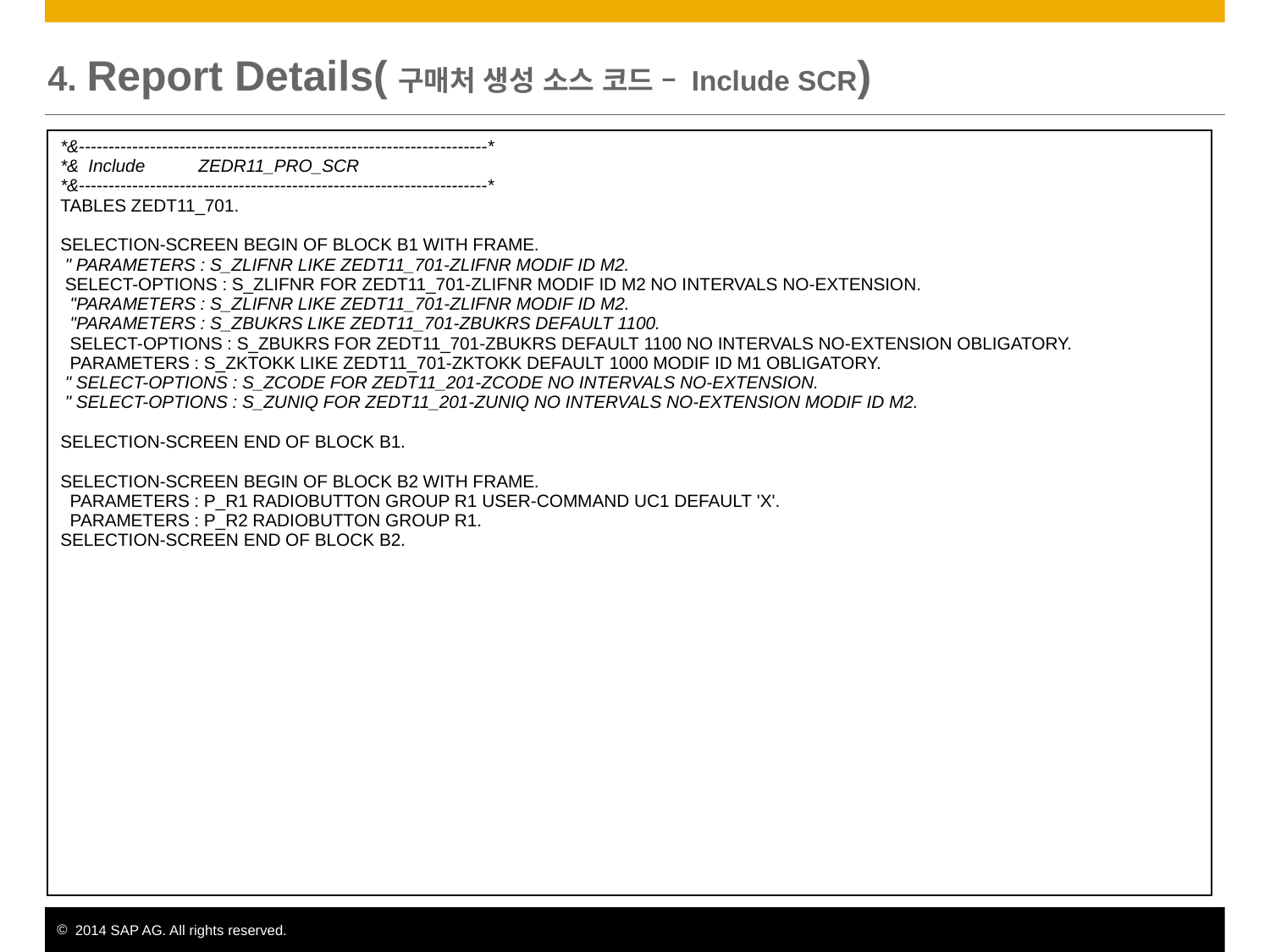

# 4. Report Details(구매처 생성 소스 코드 – Include SCR)
| \*&---------------------------------------------------------------------\* \*&  Include           ZEDR11\_PRO\_SCR \*&---------------------------------------------------------------------\* TABLES ZEDT11\_701. SELECTION-SCREEN BEGIN OF BLOCK B1 WITH FRAME.  " PARAMETERS : S\_ZLIFNR LIKE ZEDT11\_701-ZLIFNR MODIF ID M2.  SELECT-OPTIONS : S\_ZLIFNR FOR ZEDT11\_701-ZLIFNR MODIF ID M2 NO INTERVALS NO-EXTENSION.   "PARAMETERS : S\_ZLIFNR LIKE ZEDT11\_701-ZLIFNR MODIF ID M2.   "PARAMETERS : S\_ZBUKRS LIKE ZEDT11\_701-ZBUKRS DEFAULT 1100.   SELECT-OPTIONS : S\_ZBUKRS FOR ZEDT11\_701-ZBUKRS DEFAULT 1100 NO INTERVALS NO-EXTENSION OBLIGATORY.   PARAMETERS : S\_ZKTOKK LIKE ZEDT11\_701-ZKTOKK DEFAULT 1000 MODIF ID M1 OBLIGATORY.  " SELECT-OPTIONS : S\_ZCODE FOR ZEDT11\_201-ZCODE NO INTERVALS NO-EXTENSION.  " SELECT-OPTIONS : S\_ZUNIQ FOR ZEDT11\_201-ZUNIQ NO INTERVALS NO-EXTENSION MODIF ID M2. SELECTION-SCREEN END OF BLOCK B1. SELECTION-SCREEN BEGIN OF BLOCK B2 WITH FRAME.   PARAMETERS : P\_R1 RADIOBUTTON GROUP R1 USER-COMMAND UC1 DEFAULT 'X'.   PARAMETERS : P\_R2 RADIOBUTTON GROUP R1. SELECTION-SCREEN END OF BLOCK B2. |
| --- |